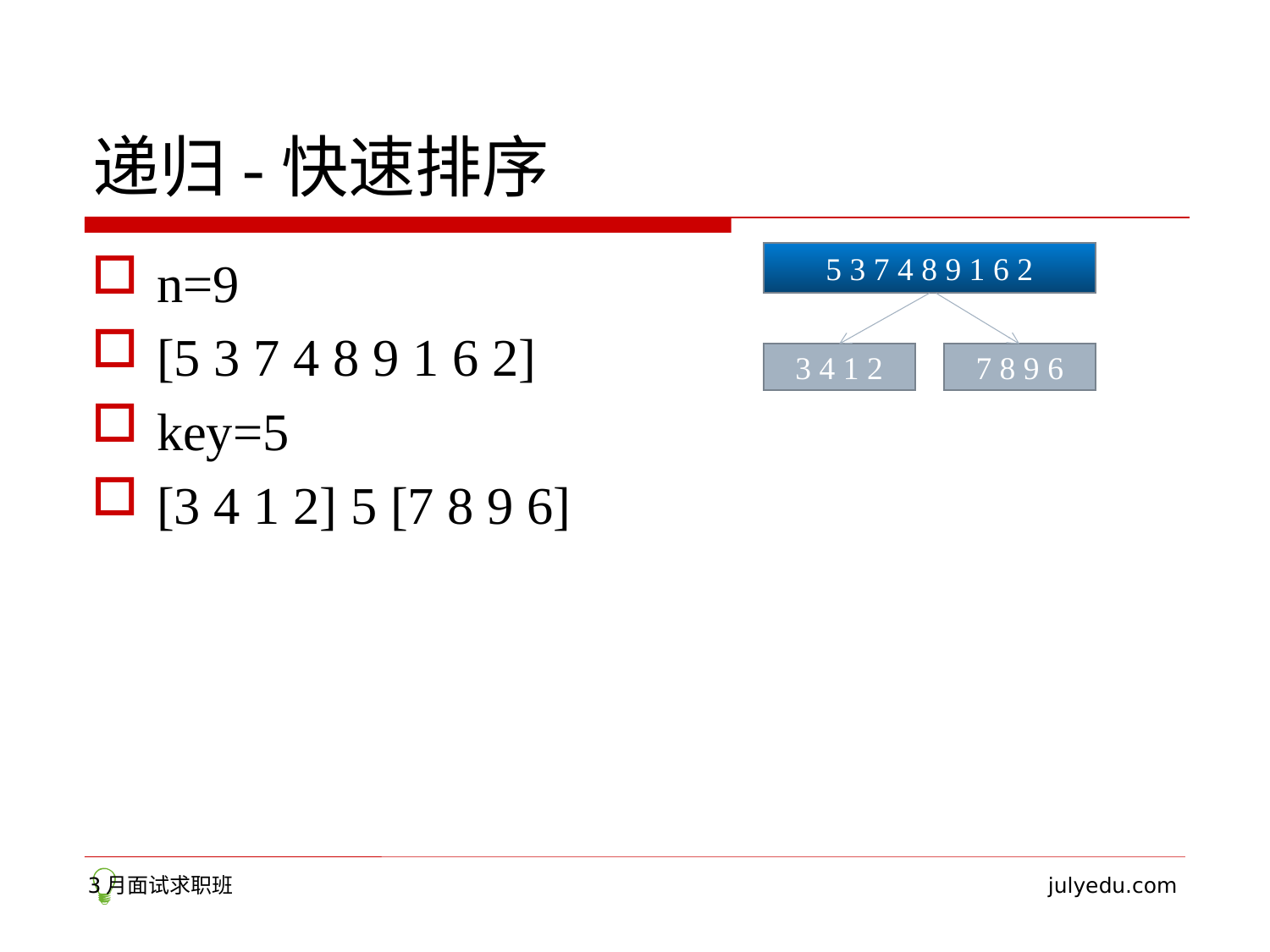

# 递归-快速排序
n=9
[5 3 7 4 8 9 1 6 2]
key=5
[3 4 1 2] 5 [7 8 9 6]

5 3 7 4 8 9 1 6 2
3 4 1 2
7 8 9 6
3月面试求职班
julyedu.com